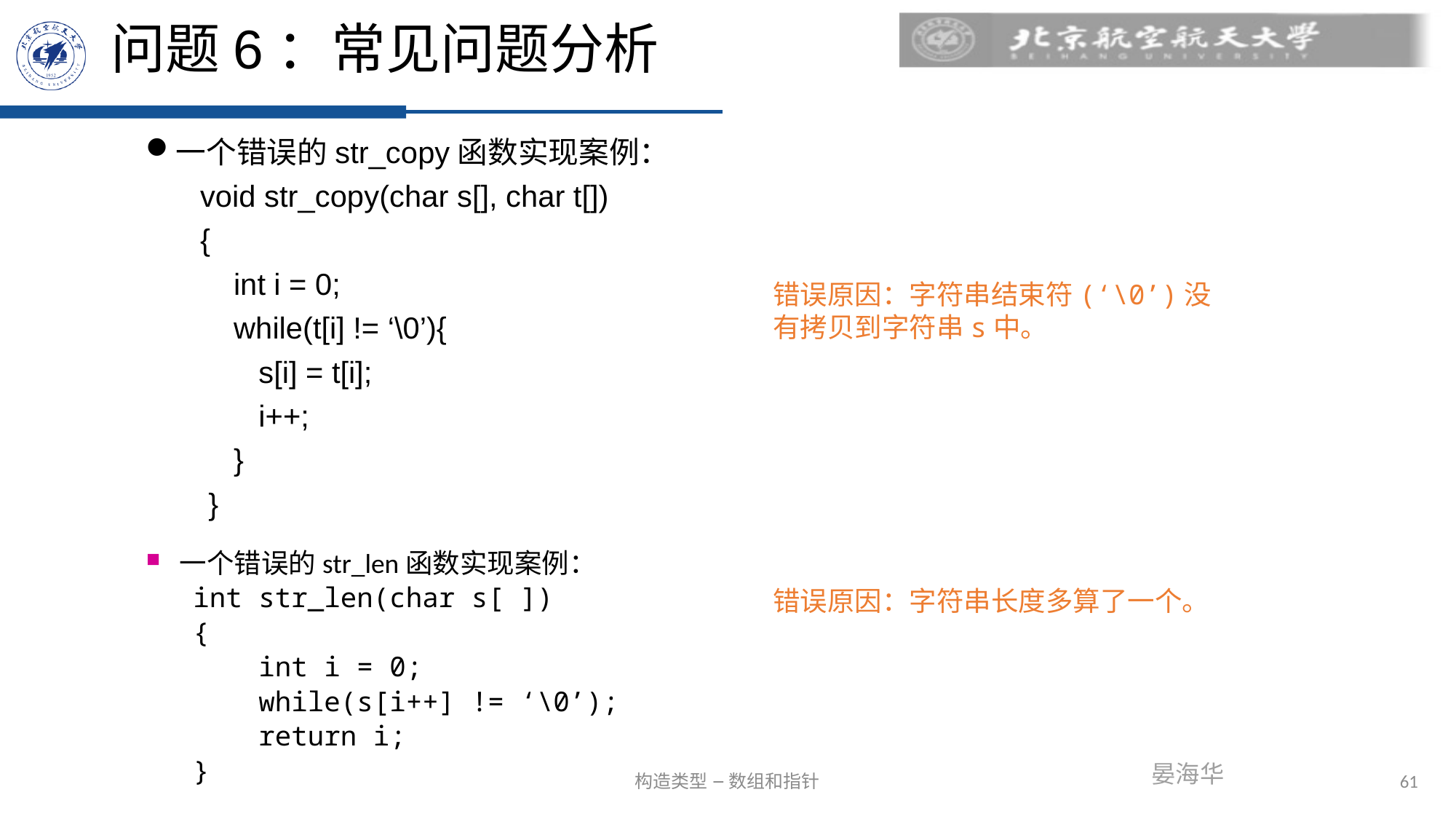

# 问题6：常见问题分析
一个错误的str_copy函数实现案例：
void str_copy(char s[], char t[])
{
    int i = 0;
    while(t[i] != ‘\0’){
       s[i] = t[i];
       i++;
    }
 }

错误原因：字符串结束符(‘\0’)没有拷贝到字符串s中。
一个错误的str_len函数实现案例：
int str_len(char s[ ])
{
    int i = 0;
    while(s[i++] != ‘\0’);
    return i;
}
错误原因：字符串长度多算了一个。
61
构造类型 – 数组和指针